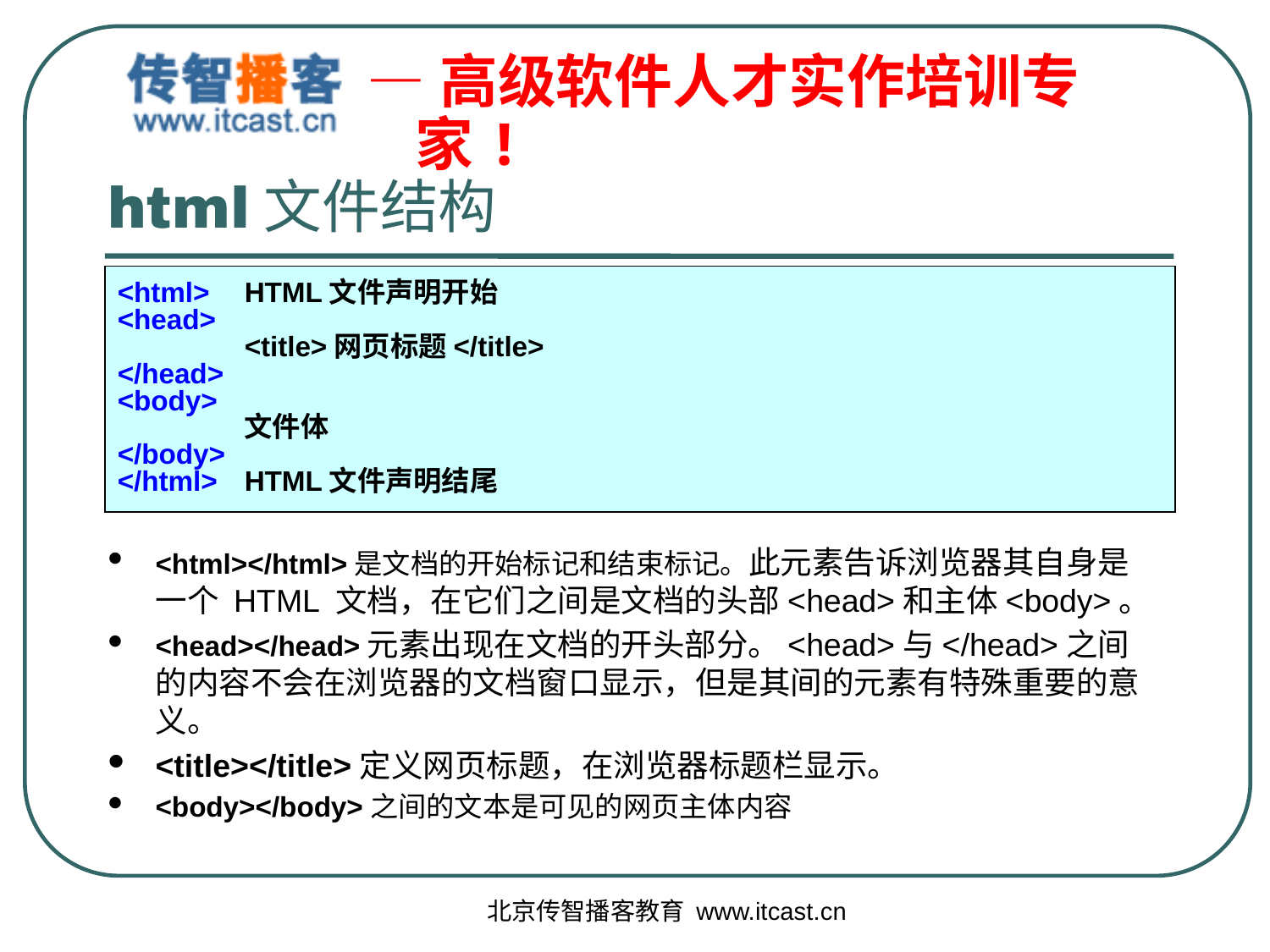

# html文件结构
<html>	HTML文件声明开始
<head>
	<title>网页标题</title>
</head>
<body>
	文件体
</body>
</html>	HTML文件声明结尾
<html></html>是文档的开始标记和结束标记。此元素告诉浏览器其自身是一个 HTML 文档，在它们之间是文档的头部<head>和主体<body>。
<head></head>元素出现在文档的开头部分。<head>与</head>之间的内容不会在浏览器的文档窗口显示，但是其间的元素有特殊重要的意义。
<title></title>定义网页标题，在浏览器标题栏显示。
<body></body>之间的文本是可见的网页主体内容